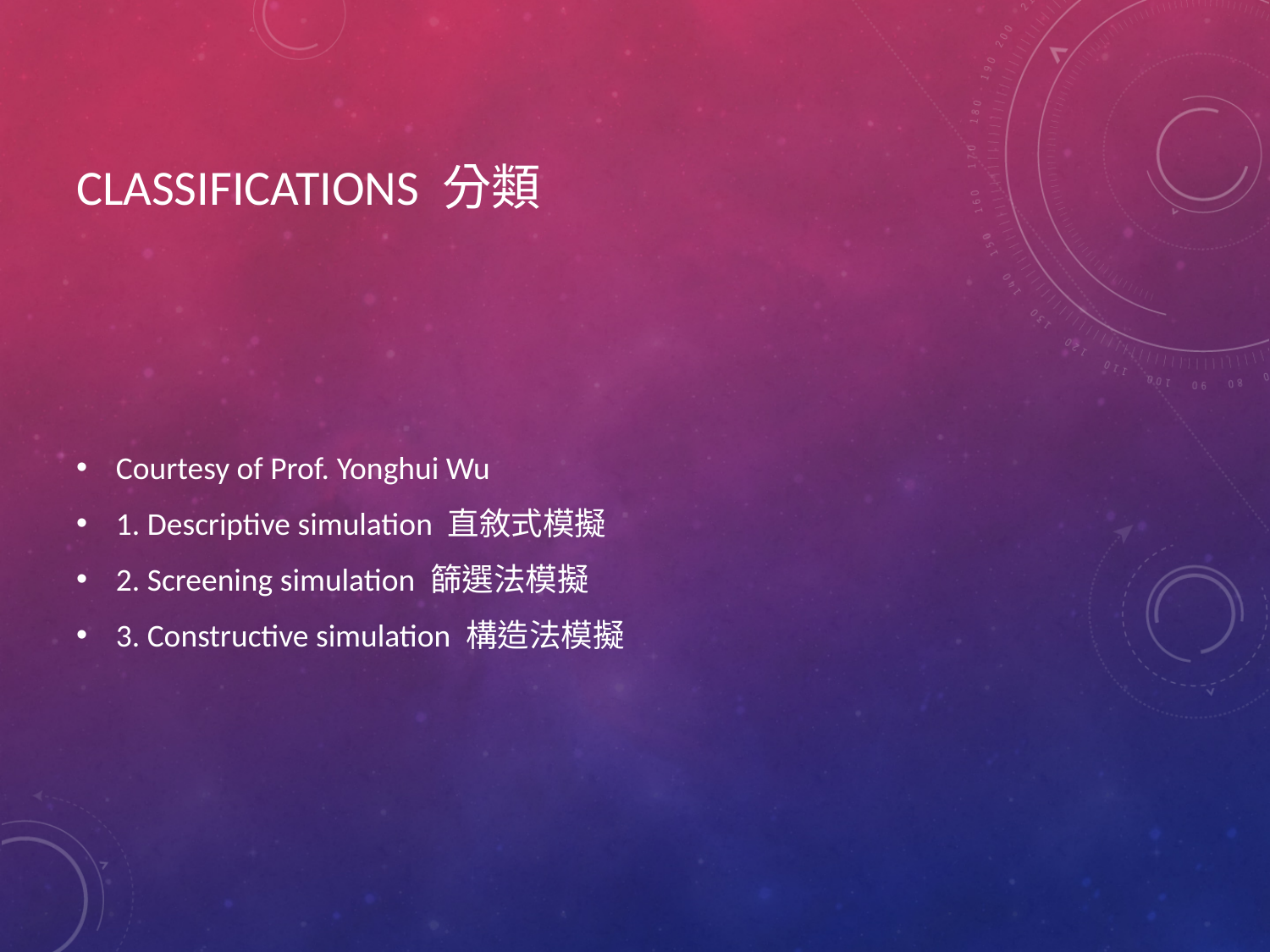

# Classifications 分類
Courtesy of Prof. Yonghui Wu
1. Descriptive simulation 直敘式模擬
2. Screening simulation 篩選法模擬
3. Constructive simulation 構造法模擬